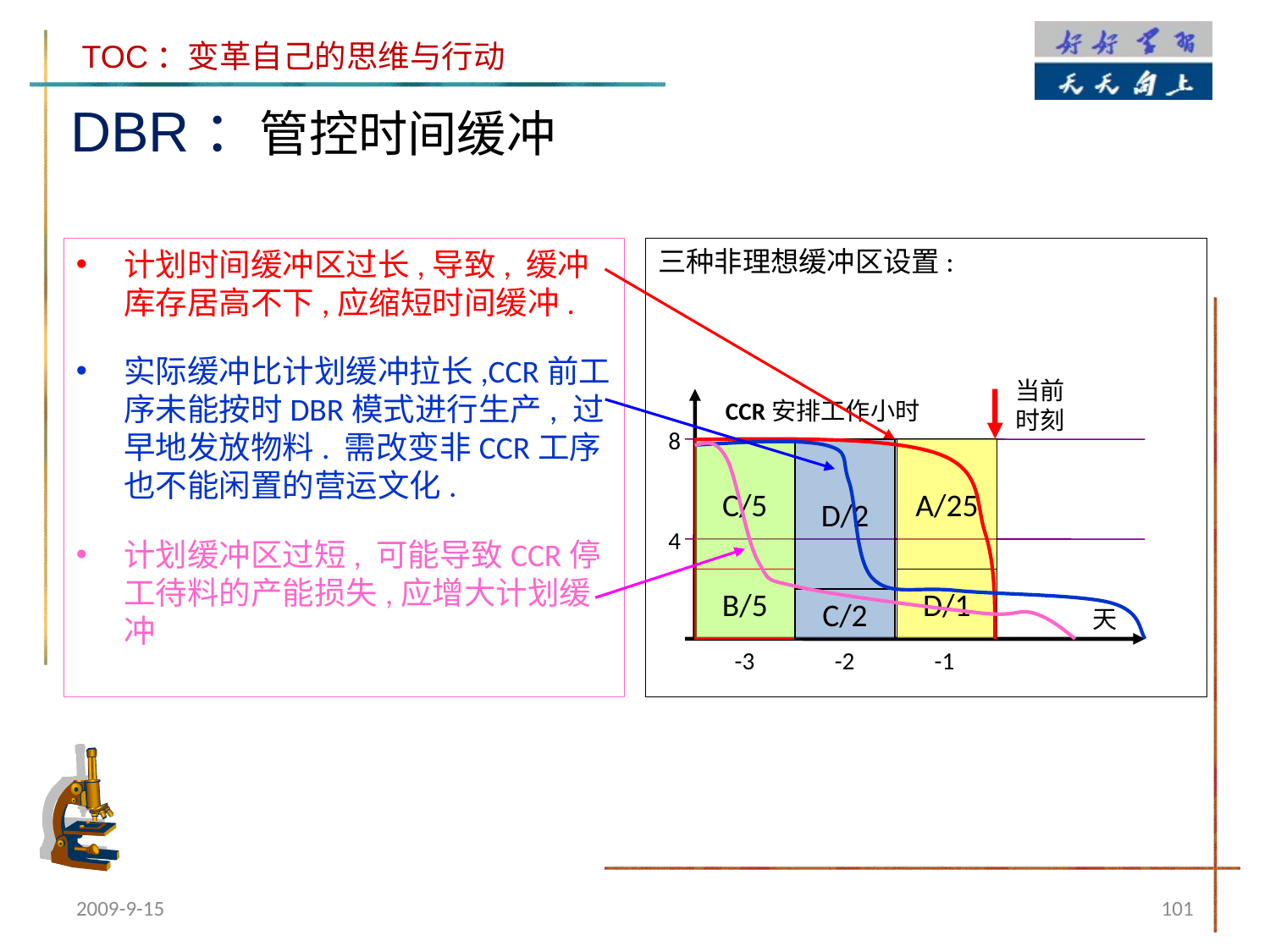

DBR：管控时间缓冲
计划时间缓冲区过长,导致, 缓冲库存居高不下,应缩短时间缓冲.

实际缓冲比计划缓冲拉长,CCR前工序未能按时DBR模式进行生产, 过早地发放物料. 需改变非CCR工序也不能闲置的营运文化.

计划缓冲区过短, 可能导致CCR停工待料的产能损失,应增大计划缓冲
三种非理想缓冲区设置:

当前时刻

CCR安排工作小时

8

C/5

D/2
A/25

4

B/5
D/1
C/2
天

-3
-2
-1
2009-9-15
101